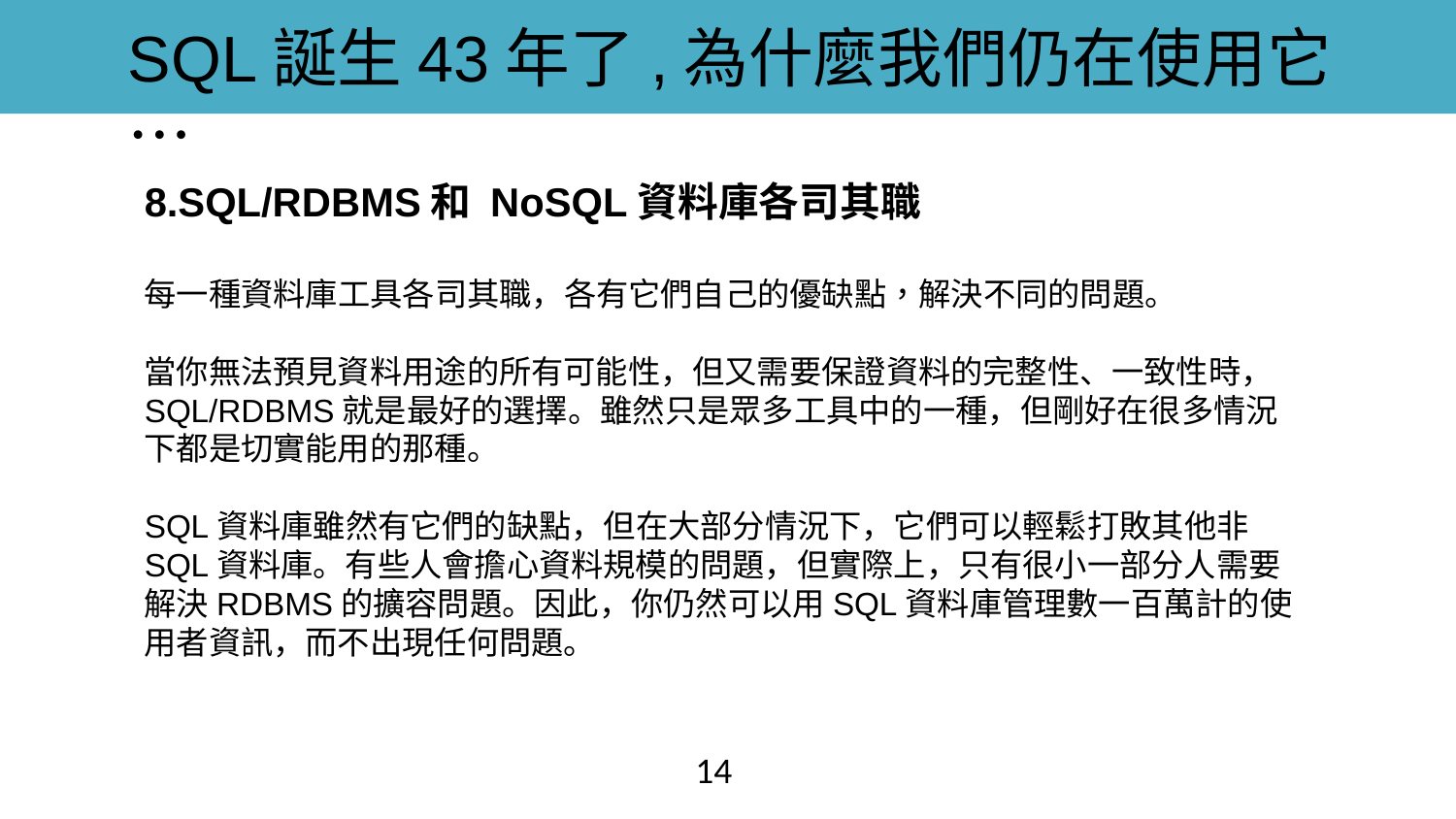

SQL誕生43年了,為什麼我們仍在使用它…

8.SQL/RDBMS和 NoSQL資料庫各司其職

每一種資料庫工具各司其職，各有它們自己的優缺點，解決不同的問題。

當你無法預見資料用途的所有可能性，但又需要保證資料的完整性、一致性時， SQL/RDBMS就是最好的選擇。雖然只是眾多工具中的一種，但剛好在很多情況下都是切實能用的那種。

SQL資料庫雖然有它們的缺點，但在大部分情況下，它們可以輕鬆打敗其他非SQL資料庫。有些人會擔心資料規模的問題，但實際上，只有很小一部分人需要解決RDBMS的擴容問題。因此，你仍然可以用SQL資料庫管理數一百萬計的使用者資訊，而不出現任何問題。
14